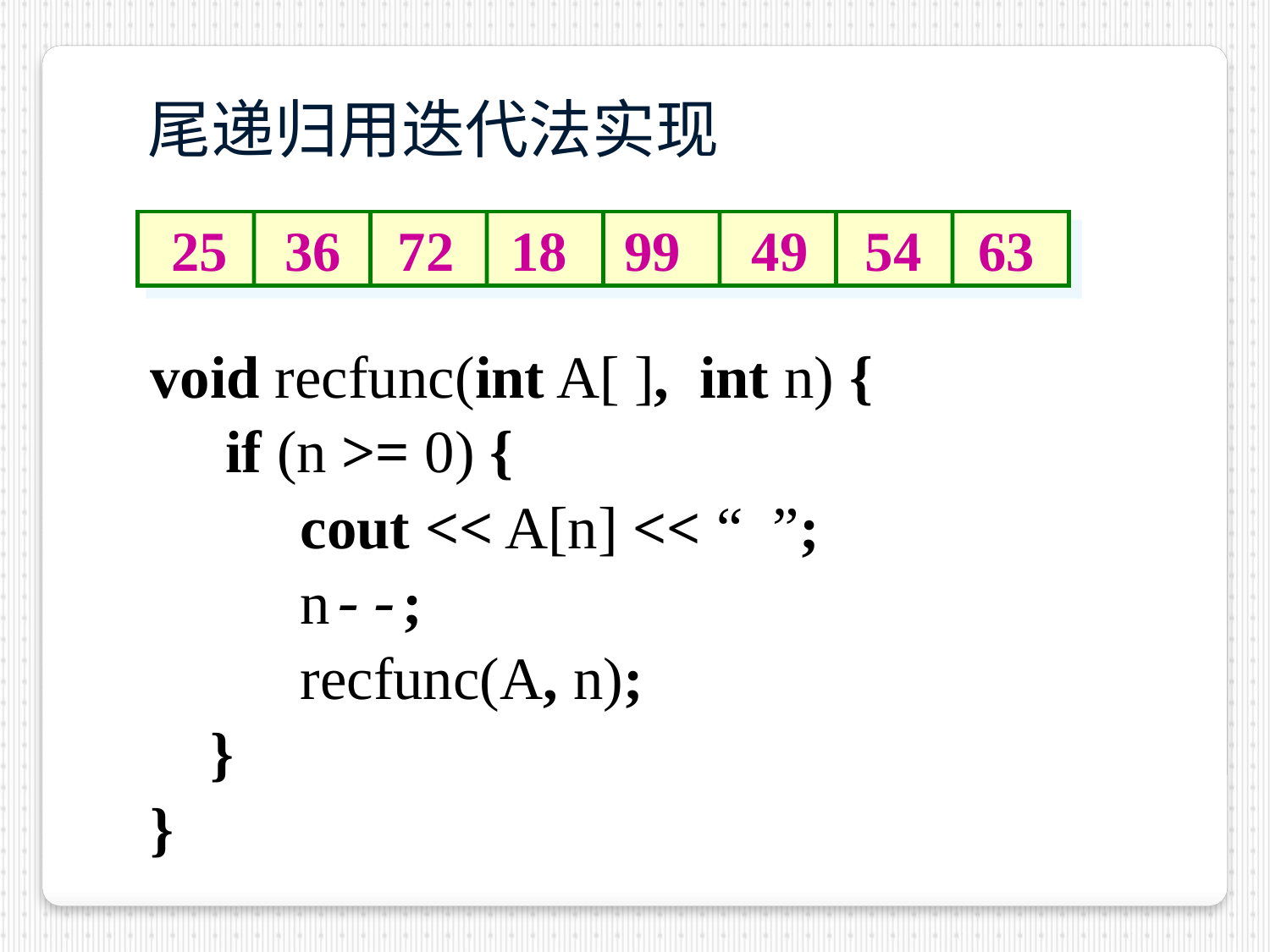

尾递归用迭代法实现
  25    36    72    18    99     49    54    63

void recfunc(int A[ ],  int n) {
     if (n >= 0) {
          cout << A[n] << “  ”;
          n--;
          recfunc(A, n);
    }
}